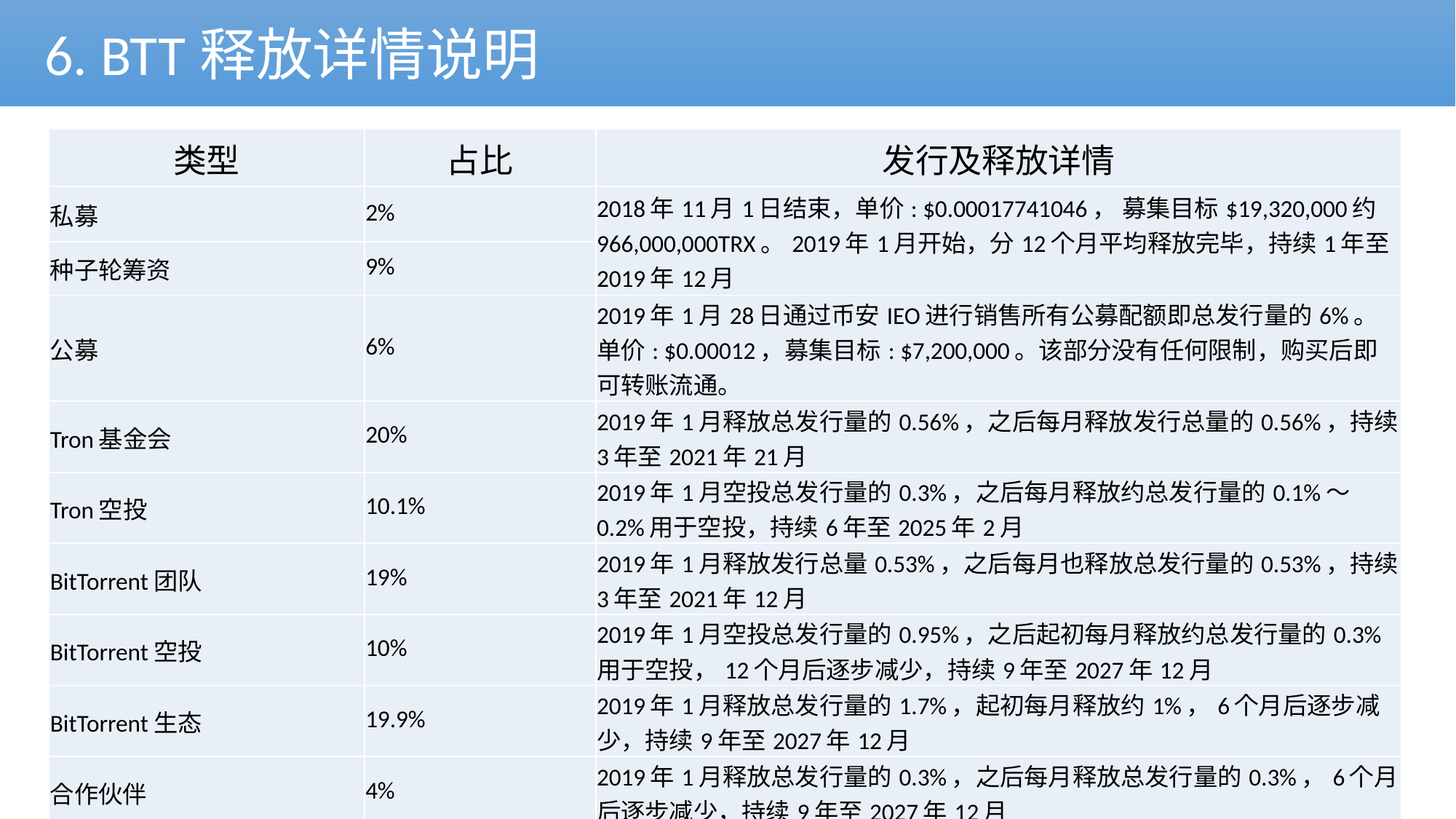

6. BTT释放详情说明

| 类型 | 占比 | 发行及释放详情 |
| --- | --- | --- |
| 私募 | 2% | 2018年11月1日结束，单价: $0.00017741046， 募集目标$19,320,000约966,000,000TRX。2019年1月开始，分12个月平均释放完毕，持续1年至2019年12月 |
| 种子轮筹资 | 9% |  |
| 公募 | 6% | 2019年1月28日通过币安IEO进行销售所有公募配额即总发行量的6%。单价: $0.00012，募集目标: $7,200,000。该部分没有任何限制，购买后即可转账流通。 |
| Tron基金会 | 20% | 2019年1月释放总发行量的0.56%，之后每月释放发行总量的0.56%，持续3年至2021年21月 |
| Tron空投 | 10.1% | 2019年1月空投总发行量的0.3%，之后每月释放约总发行量的0.1%～0.2%用于空投，持续6年至2025年2月 |
| BitTorrent团队 | 19% | 2019年1月释放发行总量0.53%，之后每月也释放总发行量的0.53%，持续3年至2021年12月 |
| BitTorrent空投 | 10% | 2019年1月空投总发行量的0.95%，之后起初每月释放约总发行量的0.3%用于空投，12个月后逐步减少，持续9年至2027年12月 |
| BitTorrent生态 | 19.9% | 2019年1月释放总发行量的1.7%，起初每月释放约1%，6个月后逐步减少，持续9年至2027年12月 |
| 合作伙伴 | 4% | 2019年1月释放总发行量的0.3%，之后每月释放总发行量的0.3%，6个月后逐步减少，持续9年至2027年12月 |